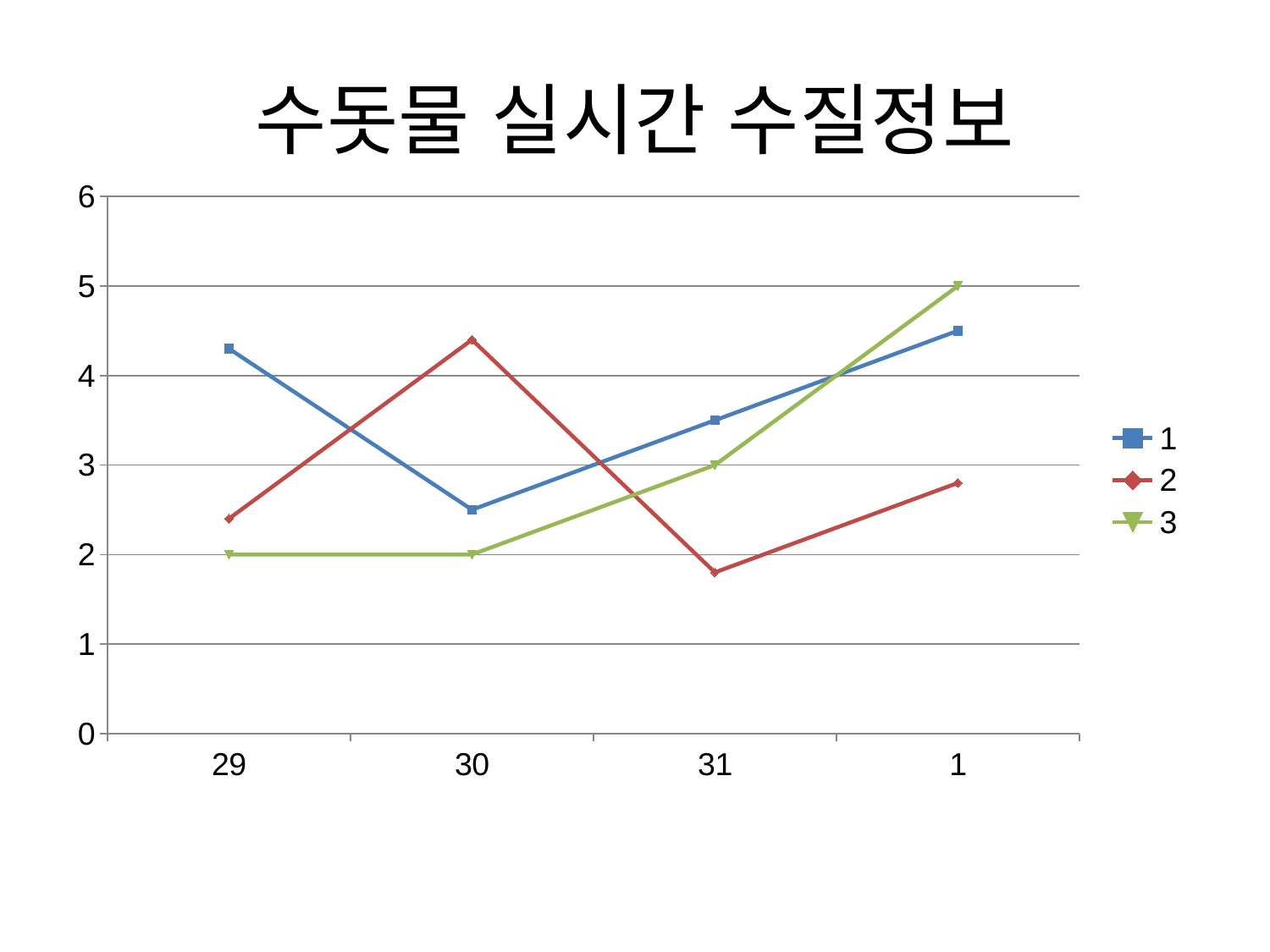

# 수돗물 실시간 수질정보

### Chart

| Category | 1 | 2 | 3 |
|---|---|---|---|
| 29 | 4.3 | 2.4 | 2.0 |
| 30 | 2.5 | 4.4 | 2.0 |
| 31 | 3.5 | 1.8 | 3.0 |
| 1 | 4.5 | 2.8 | 5.0 |
수도 수질 api에서 위치에서 제일 가까운 정수장의 수질정보를 받아옴

이를 그래프로 시각화함